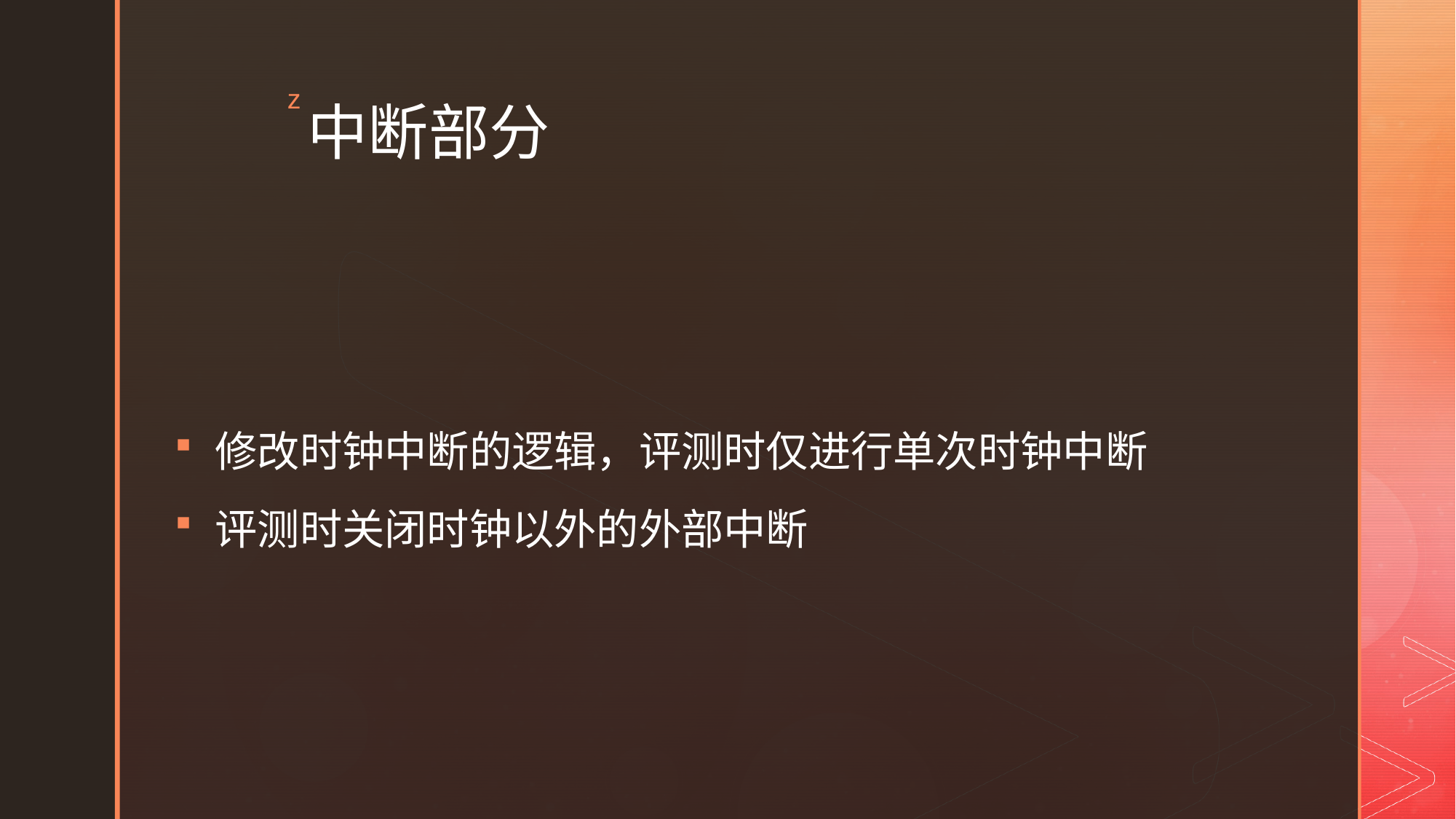

# 中断部分
修改时钟中断的逻辑，评测时仅进行单次时钟中断
评测时关闭时钟以外的外部中断